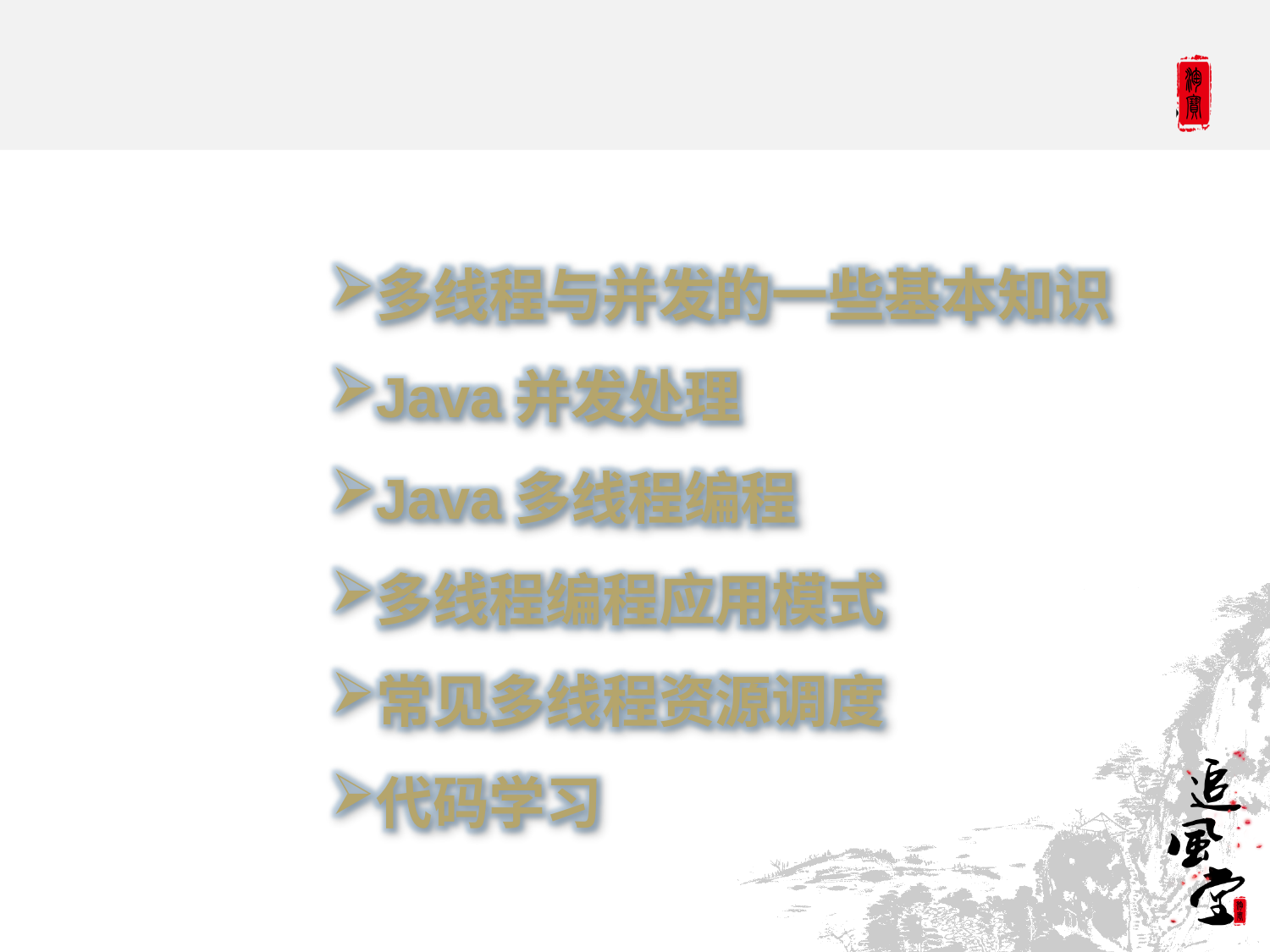

多线程与并发的一些基本知识
Java并发处理
Java多线程编程
多线程编程应用模式
常见多线程资源调度
代码学习